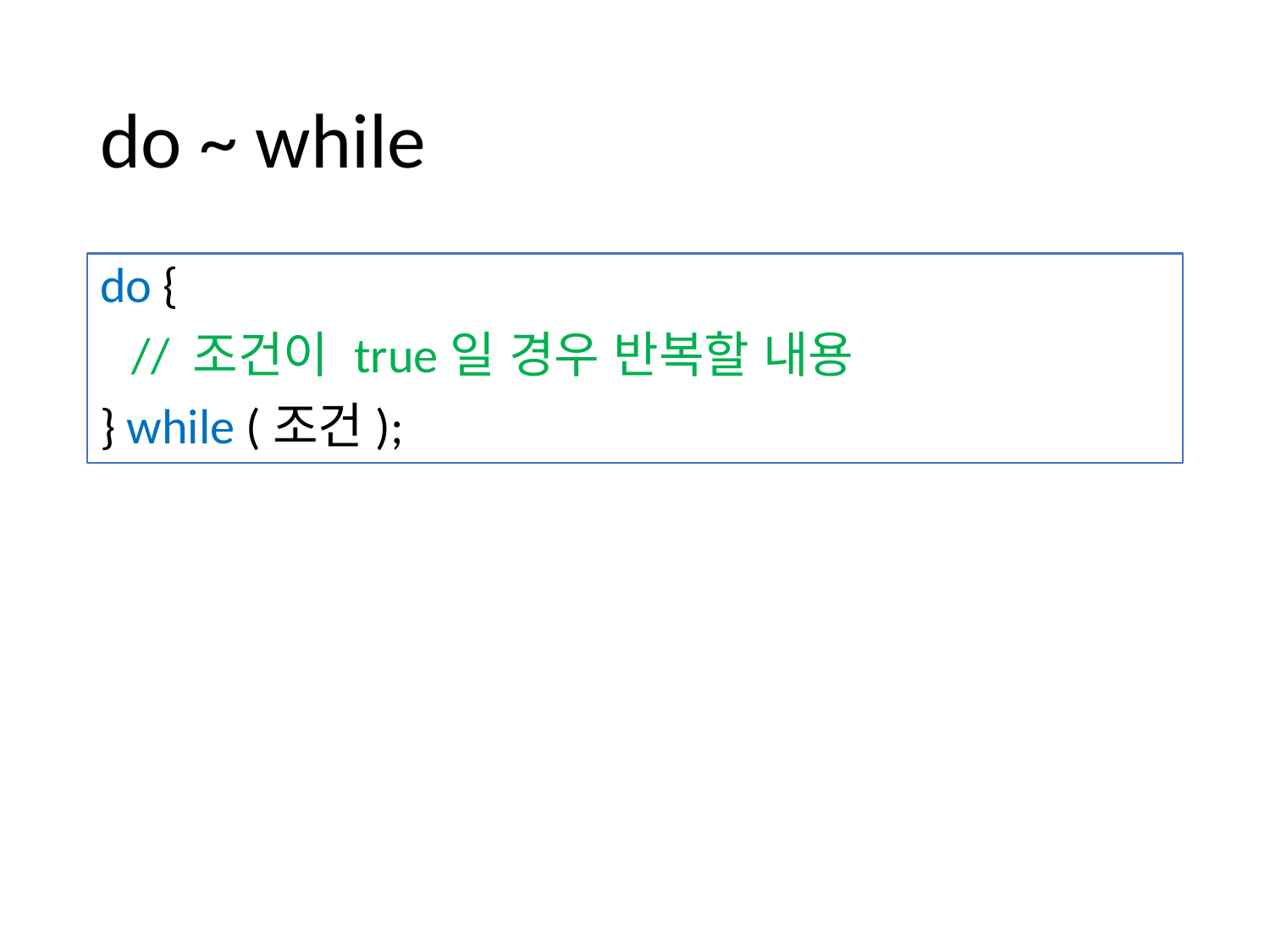

# do ~ while
do {
	// 조건이 true일 경우 반복할 내용
} while (조건);